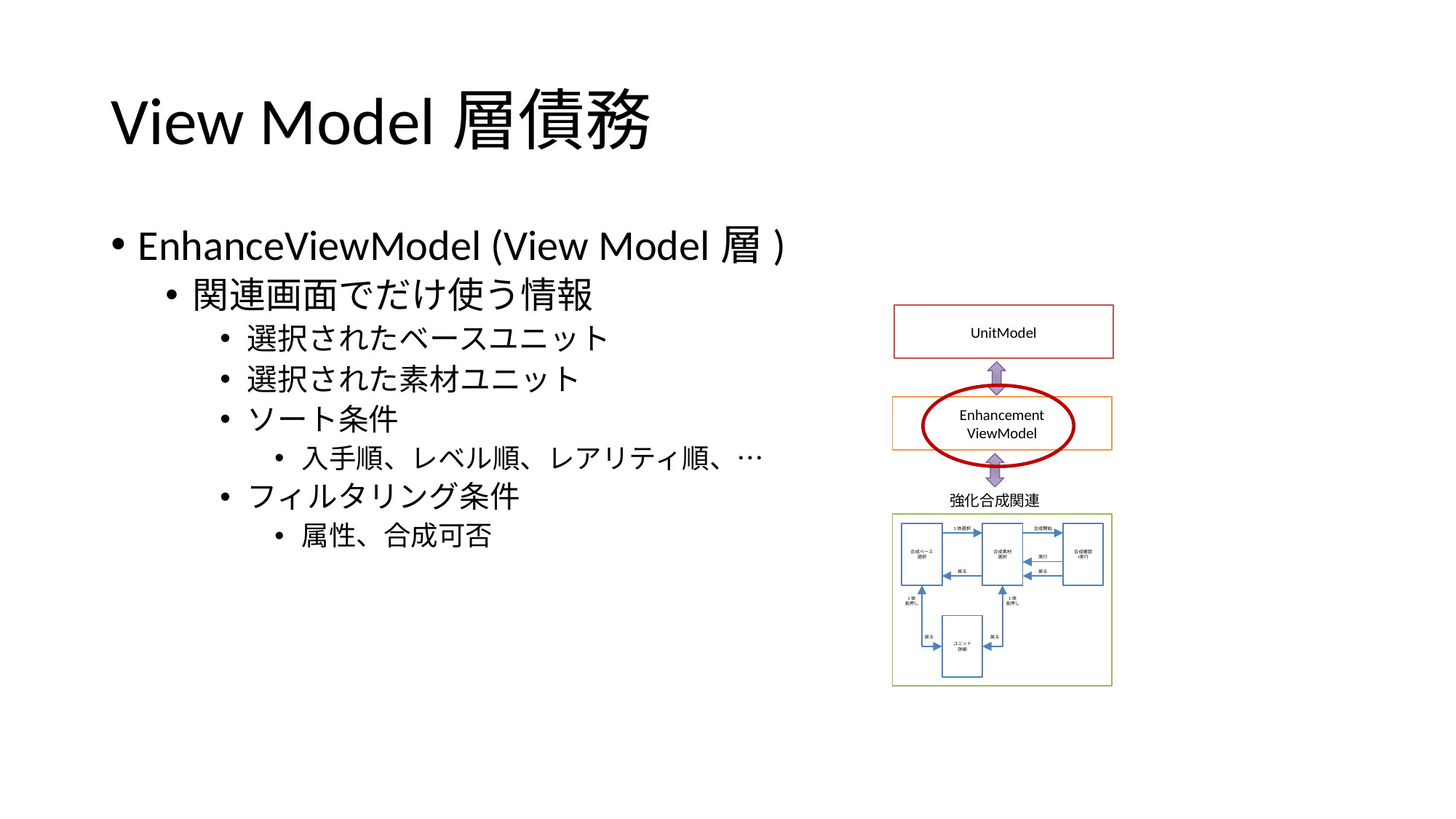

# View Model層債務
EnhanceViewModel (View Model層)
関連画面でだけ使う情報
選択されたベースユニット
選択された素材ユニット
ソート条件
入手順、レベル順、レアリティ順、…
フィルタリング条件
属性、合成可否
UnitModel

Enhancement
ViewModel

強化合成関連

1体選択
合成開始
合成ベース
選択

合成素材
選択

合成確認
・実行
実行

戻る
戻る

1体
長押し
1体
長押し
ユニット
詳細
戻る
戻る